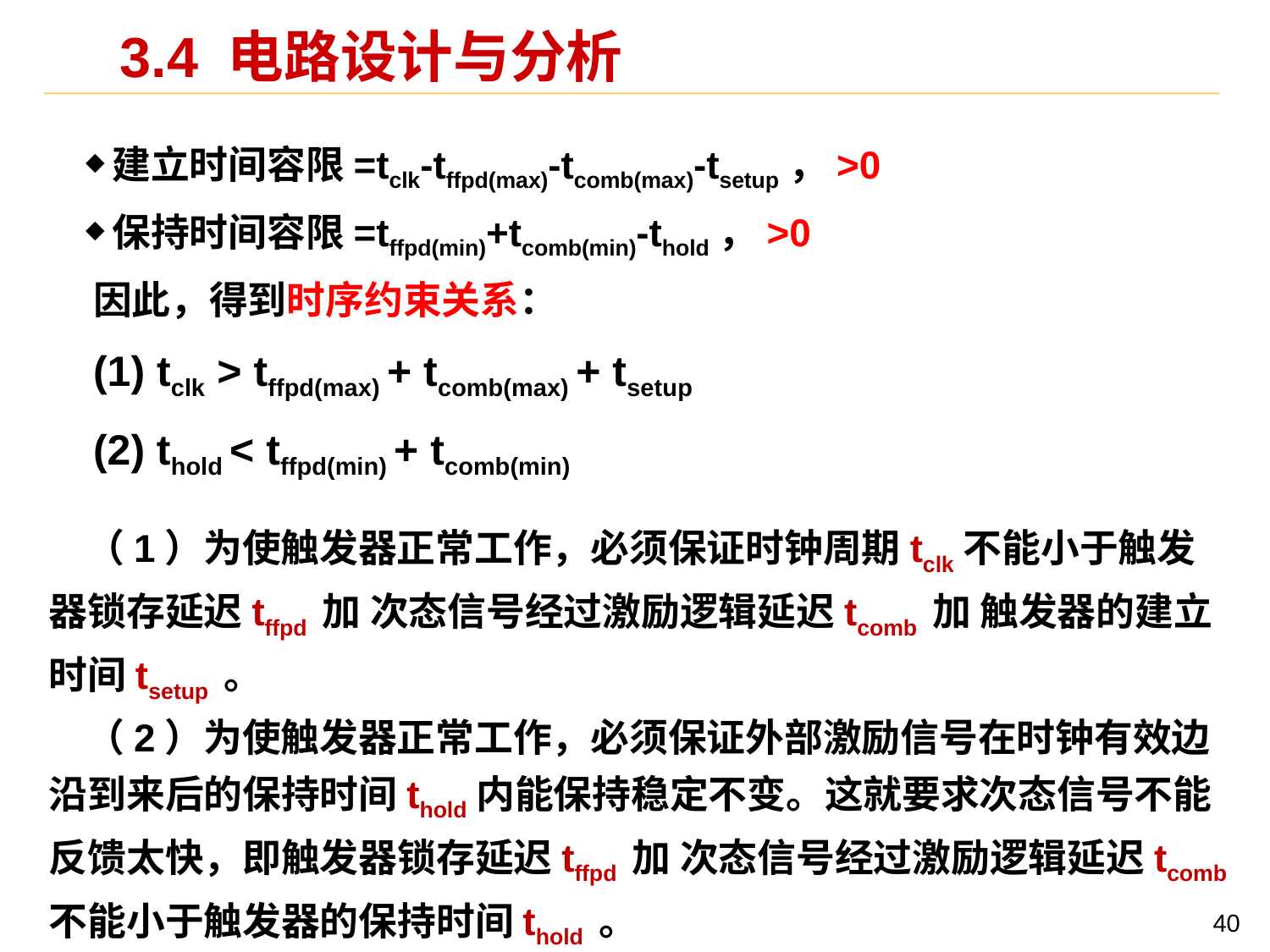

# 3.4 电路设计与分析
建立时间容限=tclk-tffpd(max)-tcomb(max)-tsetup，>0
保持时间容限=tffpd(min)+tcomb(min)-thold，>0
因此，得到时序约束关系：
(1) tclk > tffpd(max) + tcomb(max) + tsetup
(2) thold < tffpd(min) + tcomb(min)

（1）为使触发器正常工作，必须保证时钟周期tclk不能小于触发器锁存延迟tffpd 加 次态信号经过激励逻辑延迟tcomb 加 触发器的建立时间tsetup 。
（2）为使触发器正常工作，必须保证外部激励信号在时钟有效边沿到来后的保持时间thold内能保持稳定不变。这就要求次态信号不能反馈太快，即触发器锁存延迟tffpd 加 次态信号经过激励逻辑延迟tcomb不能小于触发器的保持时间thold 。
40